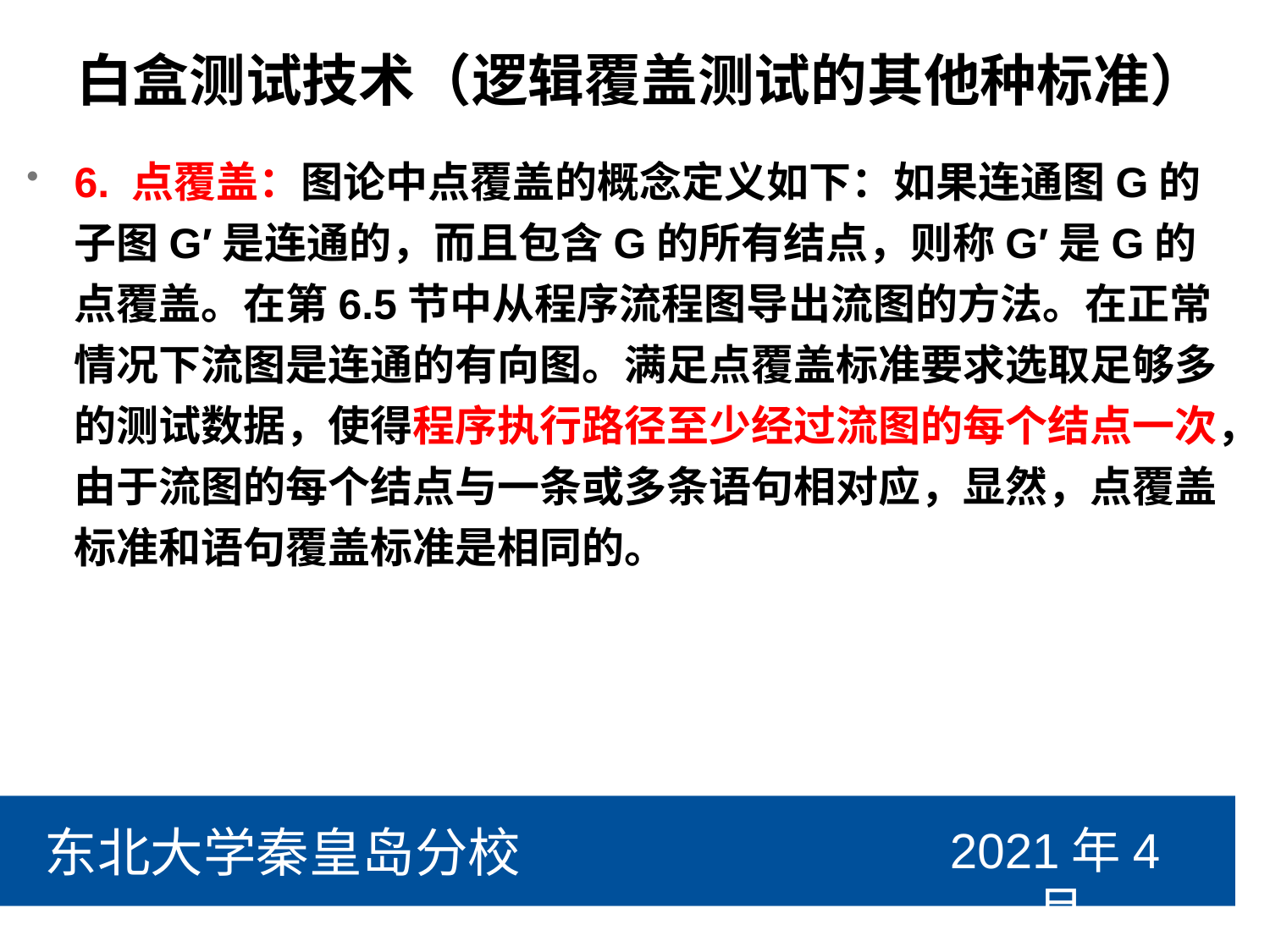

# 白盒测试技术（逻辑覆盖测试的其他种标准）
6. 点覆盖：图论中点覆盖的概念定义如下：如果连通图G的子图G′是连通的，而且包含G的所有结点，则称G′是G的点覆盖。在第6.5节中从程序流程图导出流图的方法。在正常情况下流图是连通的有向图。满足点覆盖标准要求选取足够多的测试数据，使得程序执行路径至少经过流图的每个结点一次，由于流图的每个结点与一条或多条语句相对应，显然，点覆盖标准和语句覆盖标准是相同的。